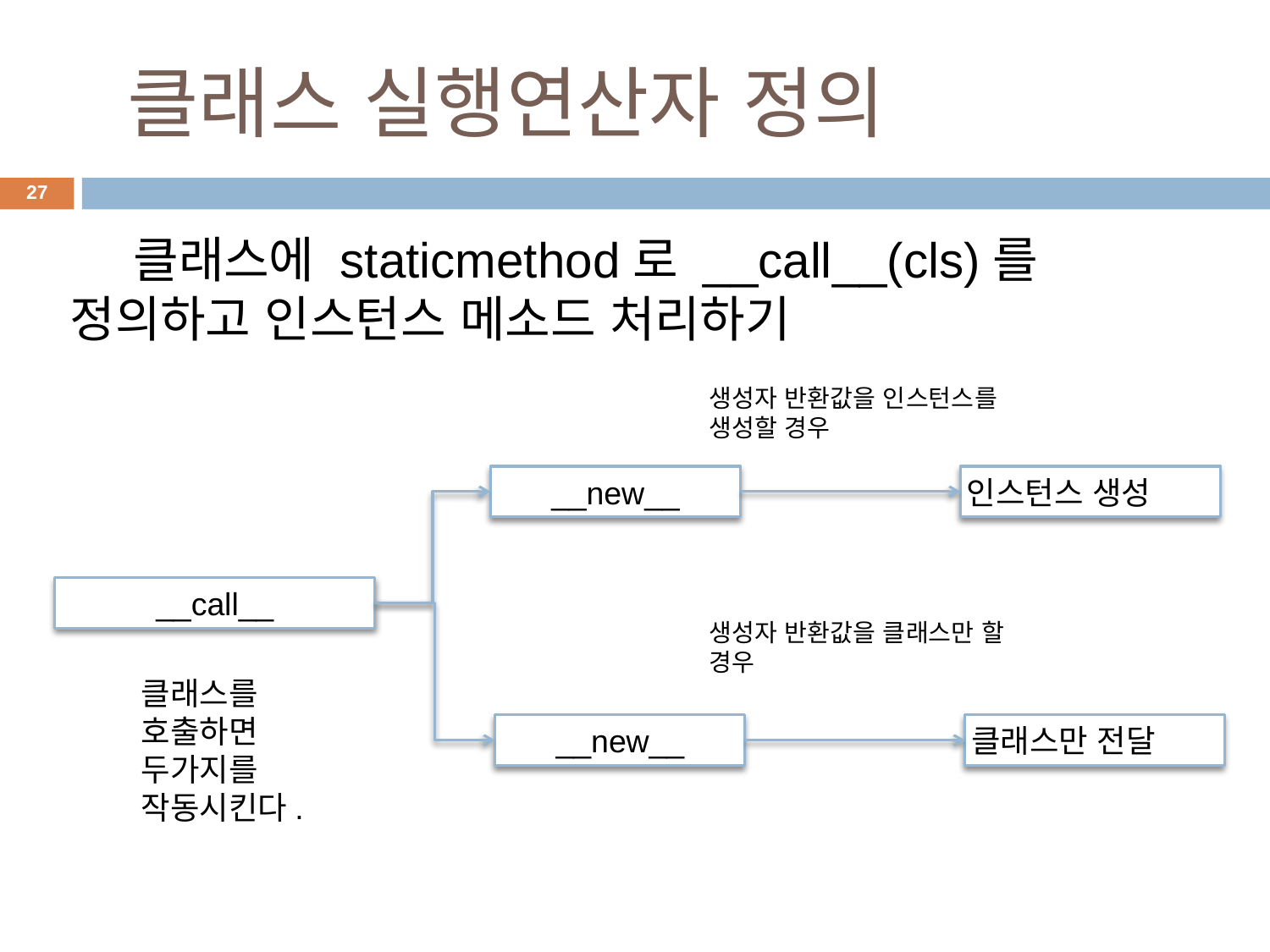

# 클래스 실행연산자 정의
27
클래스에 staticmethod로 __call__(cls)를 정의하고 인스턴스 메소드 처리하기
생성자 반환값을 인스턴스를 생성할 경우
__new__
인스턴스 생성
__call__
생성자 반환값을 클래스만 할 경우
클래스를 호출하면  두가지를 작동시킨다.
__new__
클래스만 전달